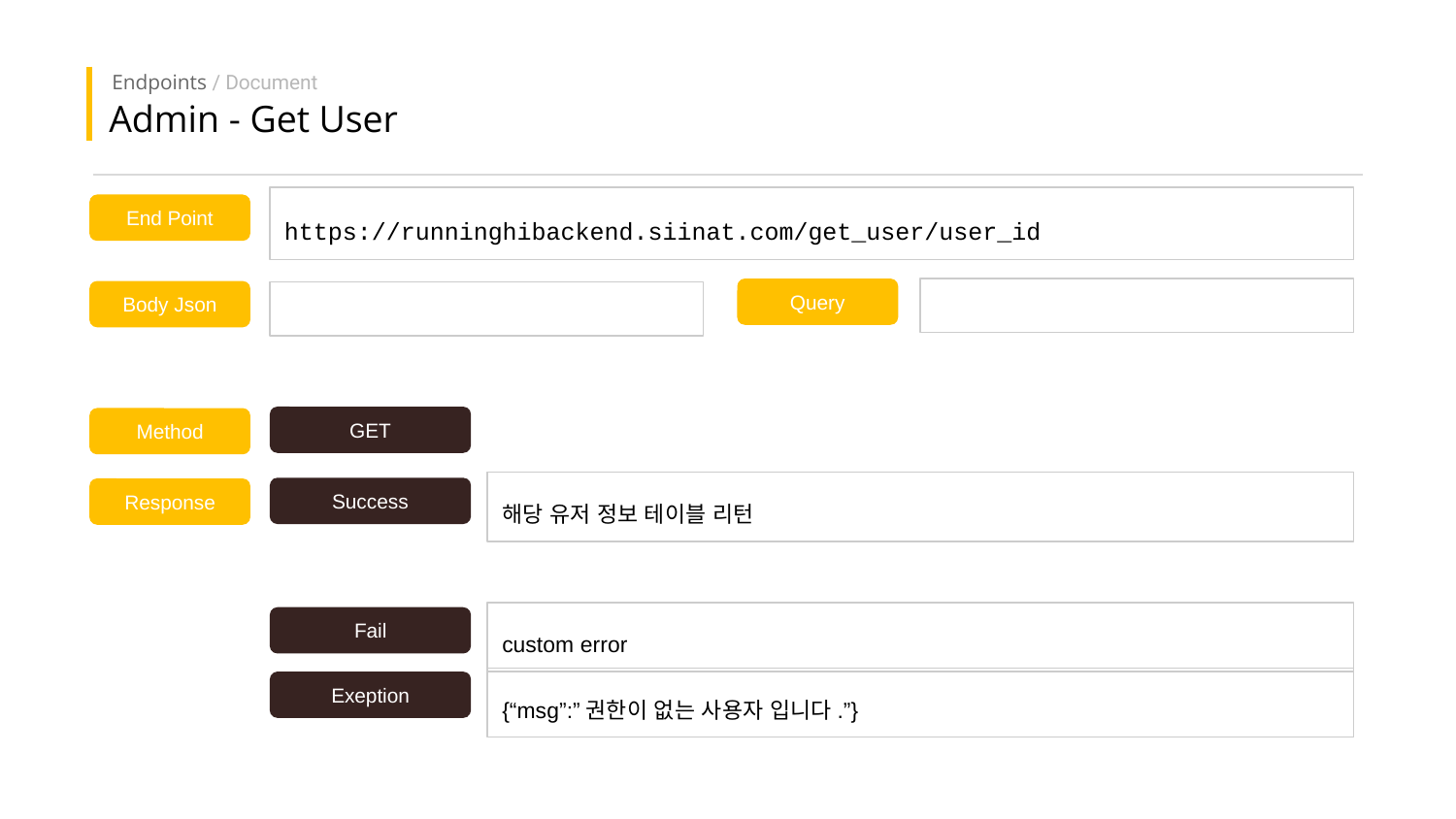

Endpoints / Document
Admin - Get User
https://runninghibackend.siinat.com/get_user/user_id
End Point
Query

Body Json

GET
Method
해당 유저 정보 테이블 리턴
Success
Response
custom error
Fail
{“msg”:”권한이 없는 사용자 입니다.”}
Exeption